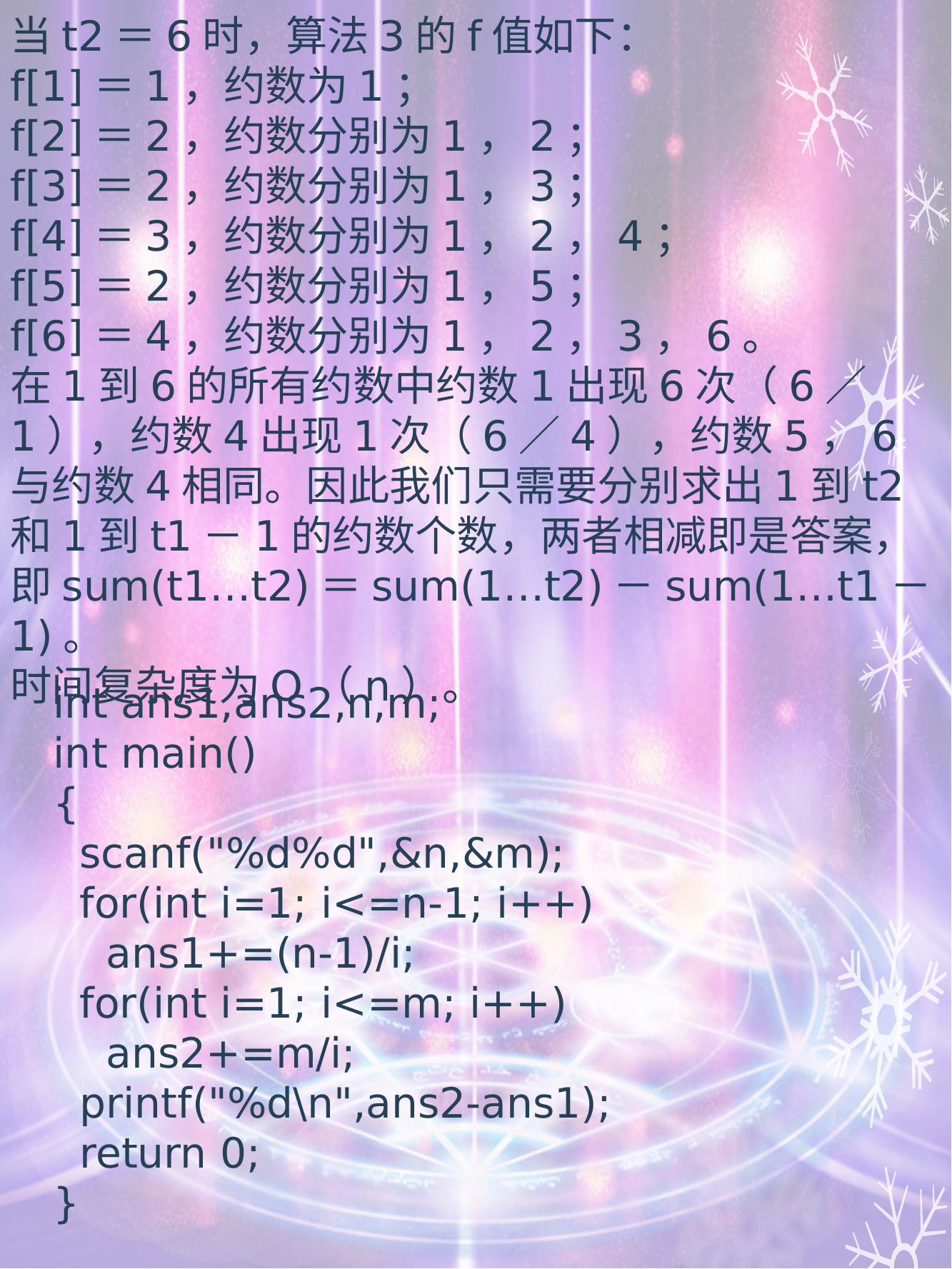

当t2＝6时，算法3的f值如下：
f[1]＝1，约数为1；
f[2]＝2，约数分别为1，2；
f[3]＝2，约数分别为1，3；
f[4]＝3，约数分别为1，2，4；
f[5]＝2，约数分别为1，5；
f[6]＝4，约数分别为1，2，3，6。
在1到6的所有约数中约数1出现6次（6／1），约数4出现1次（6／4），约数5，6与约数4相同。因此我们只需要分别求出1到t2和1到t1－1的约数个数，两者相减即是答案，即sum(t1…t2)＝sum(1…t2)－sum(1…t1－1)。
时间复杂度为O（n）。
int ans1,ans2,n,m;
int main()
{
  scanf("%d%d",&n,&m);
  for(int i=1; i<=n-1; i++)
    ans1+=(n-1)/i;
  for(int i=1; i<=m; i++)
    ans2+=m/i;
  printf("%d\n",ans2-ans1);
  return 0;
}